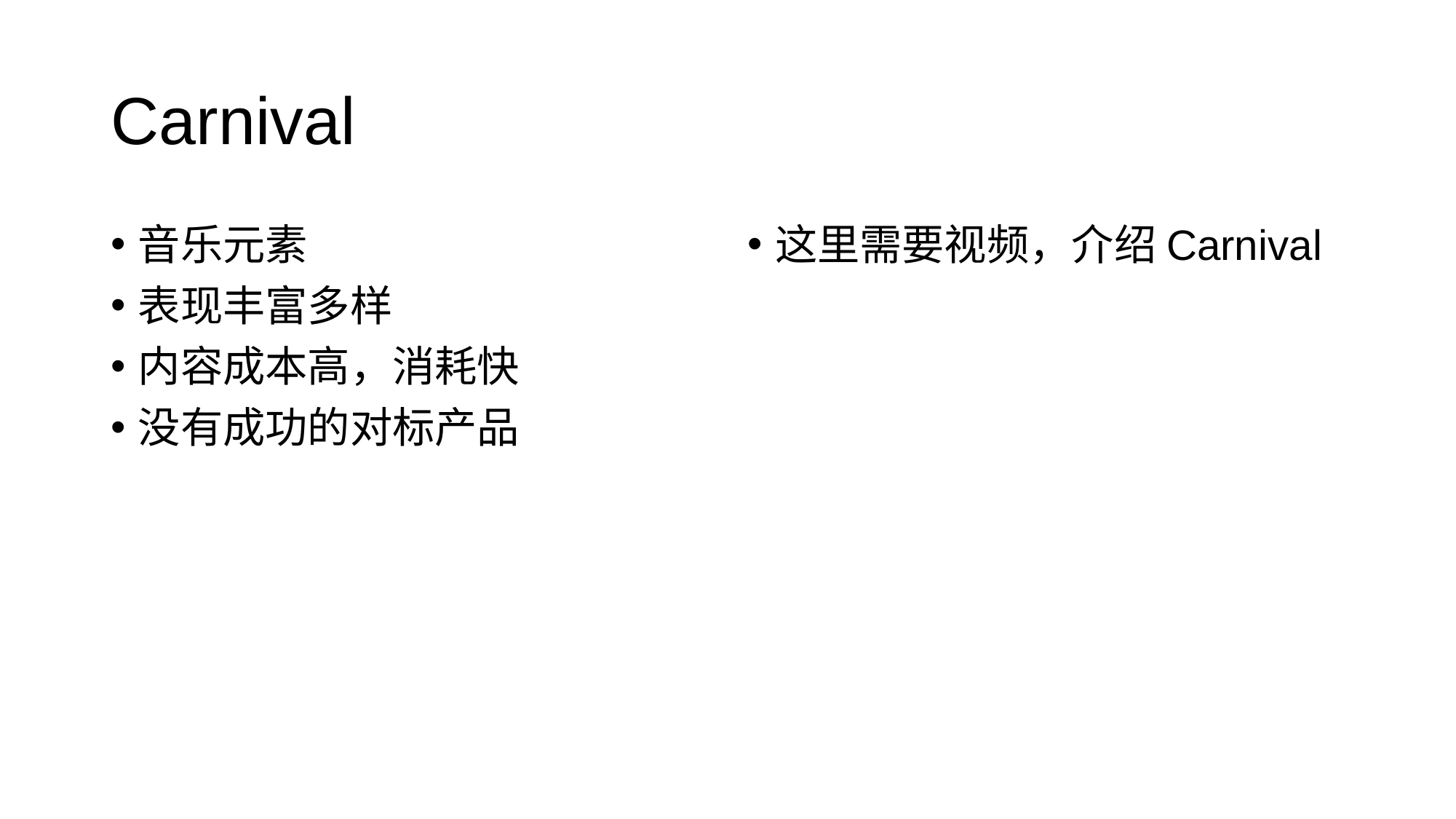

# Carnival
音乐元素
表现丰富多样
内容成本高，消耗快
没有成功的对标产品
这里需要视频，介绍Carnival